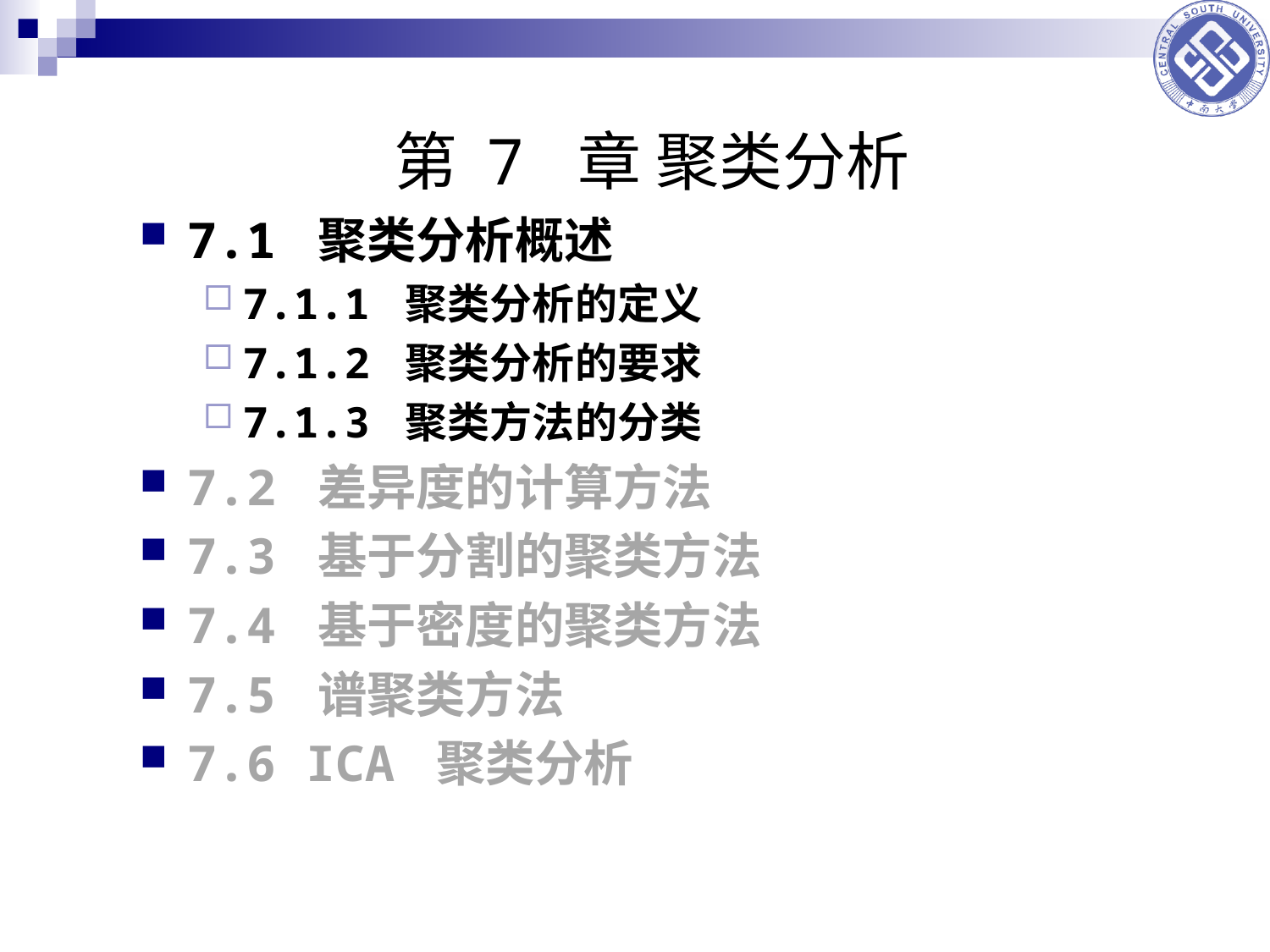

第 7 章 聚类分析
7.1 聚类分析概述
7.1.1 聚类分析的定义
7.1.2 聚类分析的要求
7.1.3 聚类方法的分类
7.2 差异度的计算方法
7.3 基于分割的聚类方法
7.4 基于密度的聚类方法
7.5 谱聚类方法
7.6 ICA 聚类分析